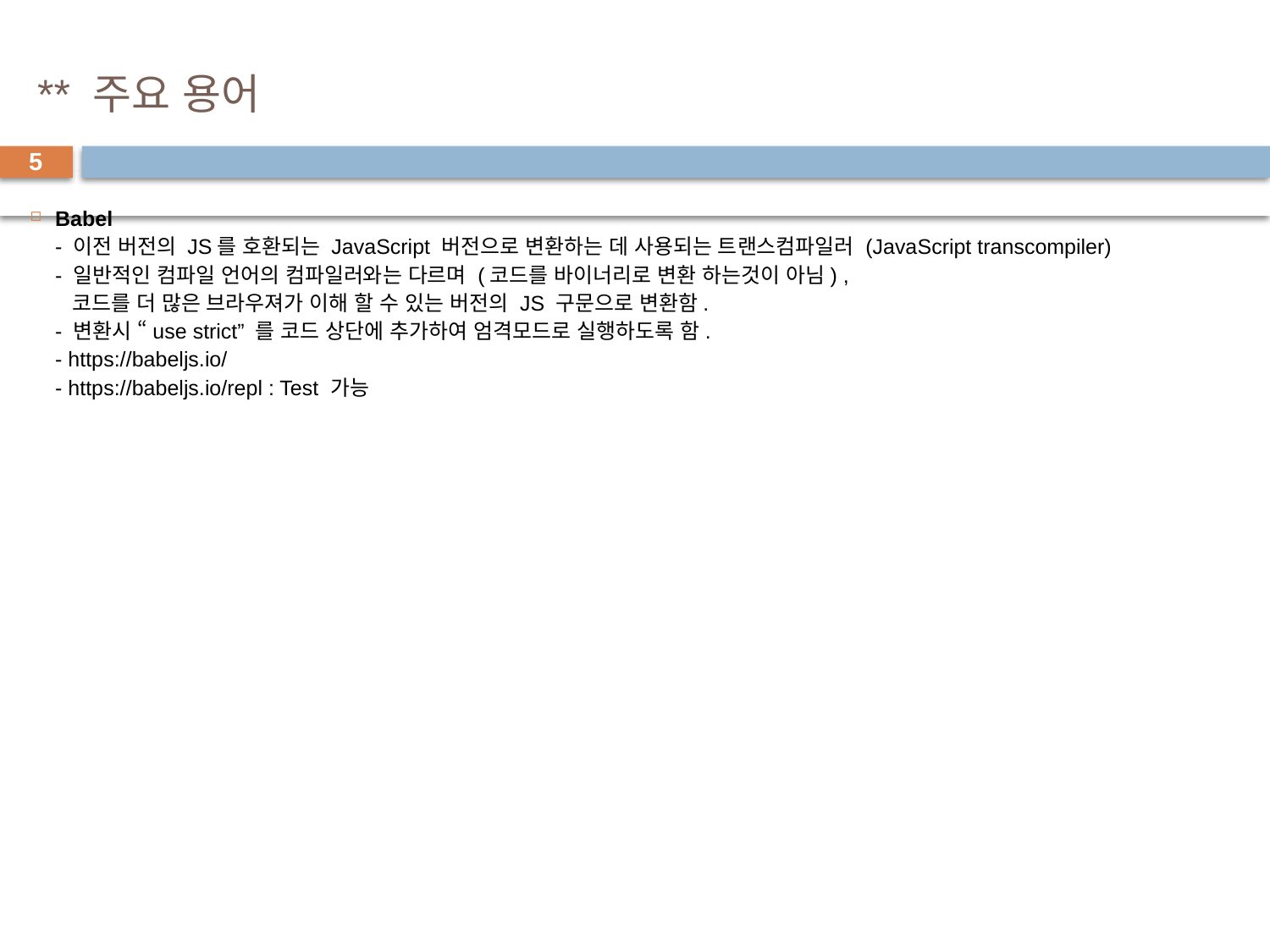

# ** 주요 용어
5
Babel
- 이전 버전의 JS를 호환되는 JavaScript 버전으로 변환하는 데 사용되는 트랜스컴파일러 (JavaScript transcompiler)
- 일반적인 컴파일 언어의 컴파일러와는 다르며 (코드를 바이너리로 변환 하는것이 아님) ,
  코드를 더 많은 브라우져가 이해 할 수 있는 버전의 JS 구문으로 변환함.
- 변환시 “use strict” 를 코드 상단에 추가하여 엄격모드로 실행하도록 함.
- https://babeljs.io/
- https://babeljs.io/repl : Test 가능